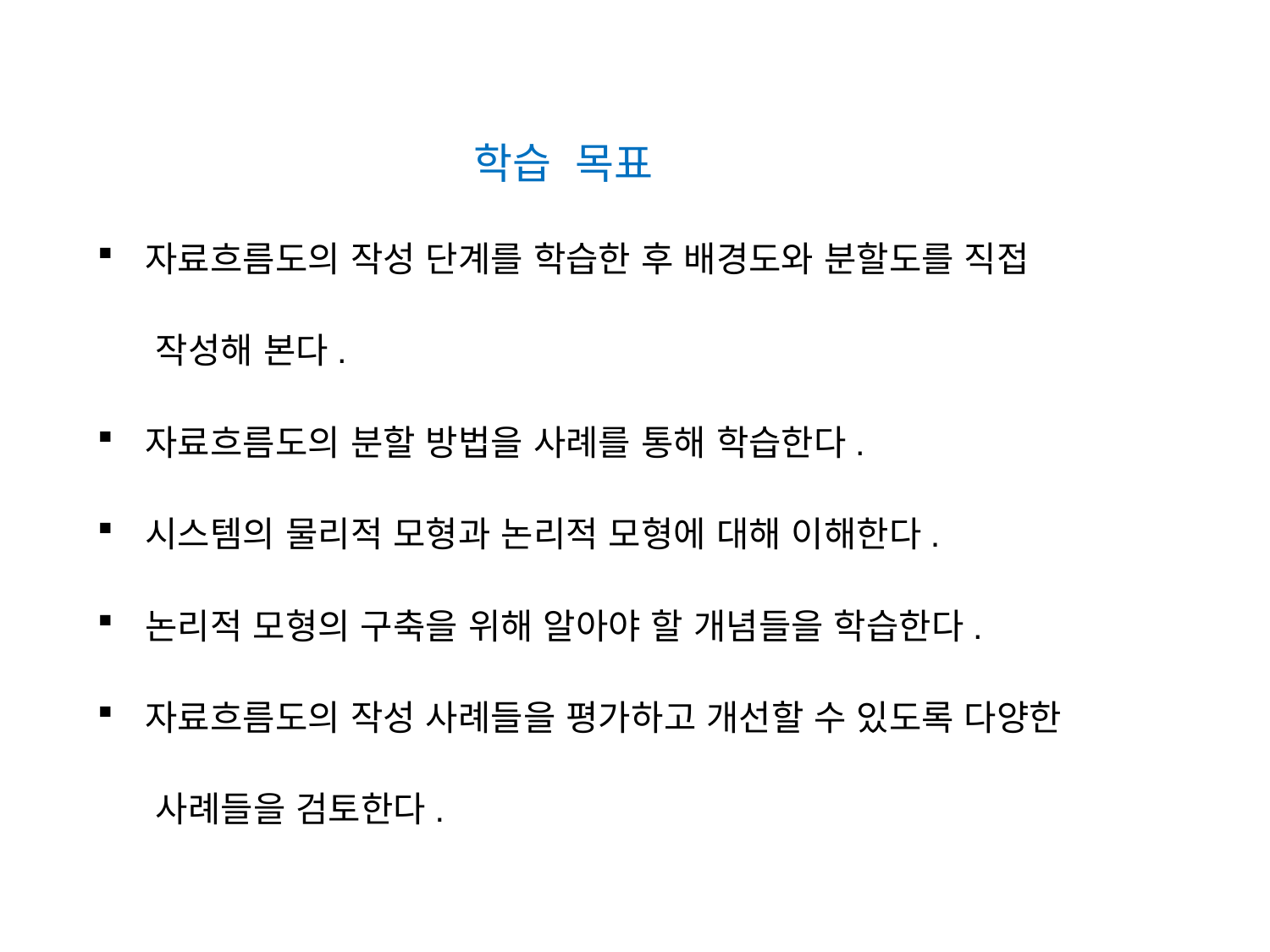

학습  목표
자료흐름도의 작성 단계를 학습한 후 배경도와 분할도를 직접
     작성해 본다.
자료흐름도의 분할 방법을 사례를 통해 학습한다.
시스템의 물리적 모형과 논리적 모형에 대해 이해한다.
논리적 모형의 구축을 위해 알아야 할 개념들을 학습한다.
자료흐름도의 작성 사례들을 평가하고 개선할 수 있도록 다양한
     사례들을 검토한다.